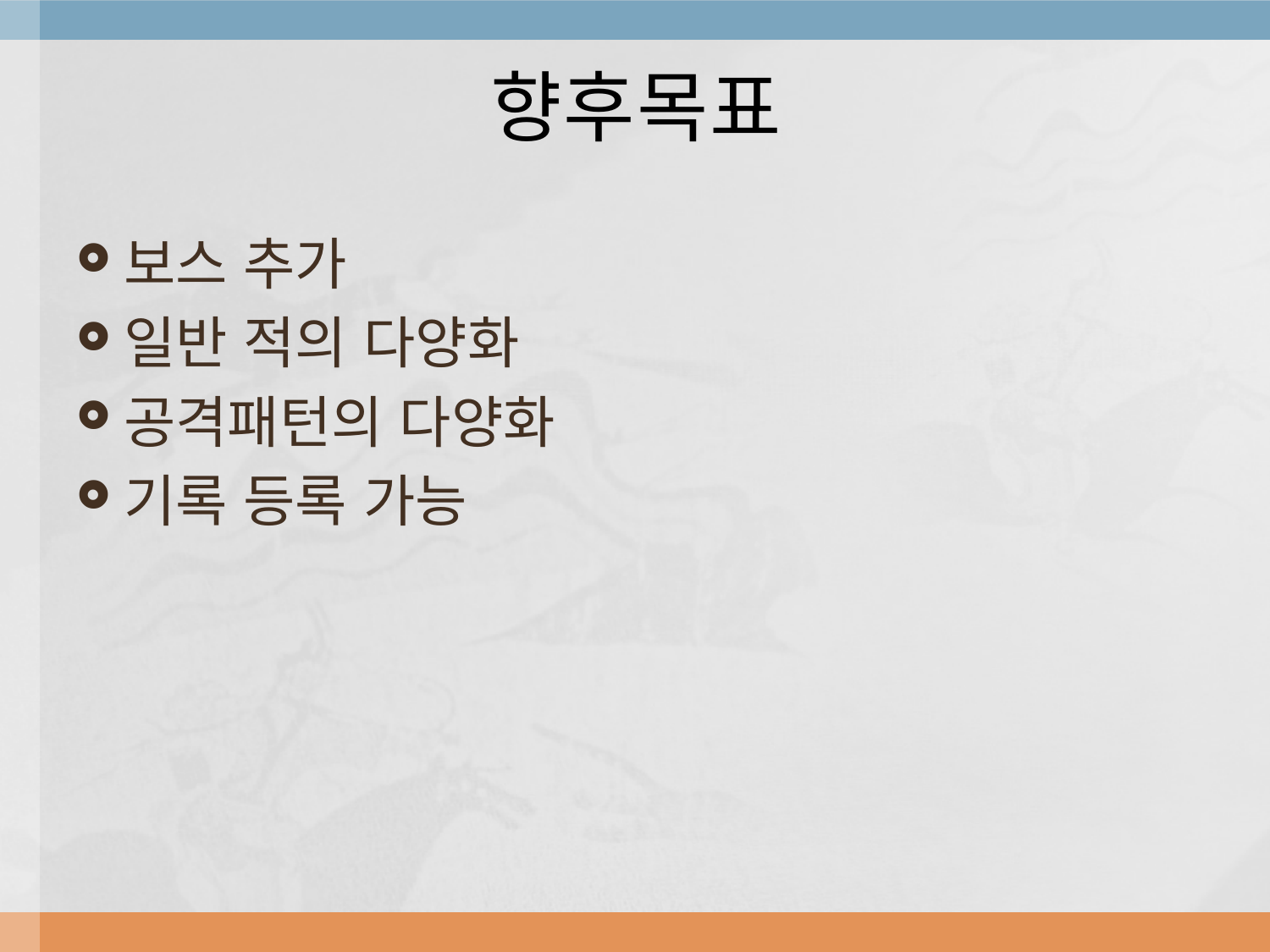

# 향후목표
보스 추가
일반 적의 다양화
공격패턴의 다양화
기록 등록 가능